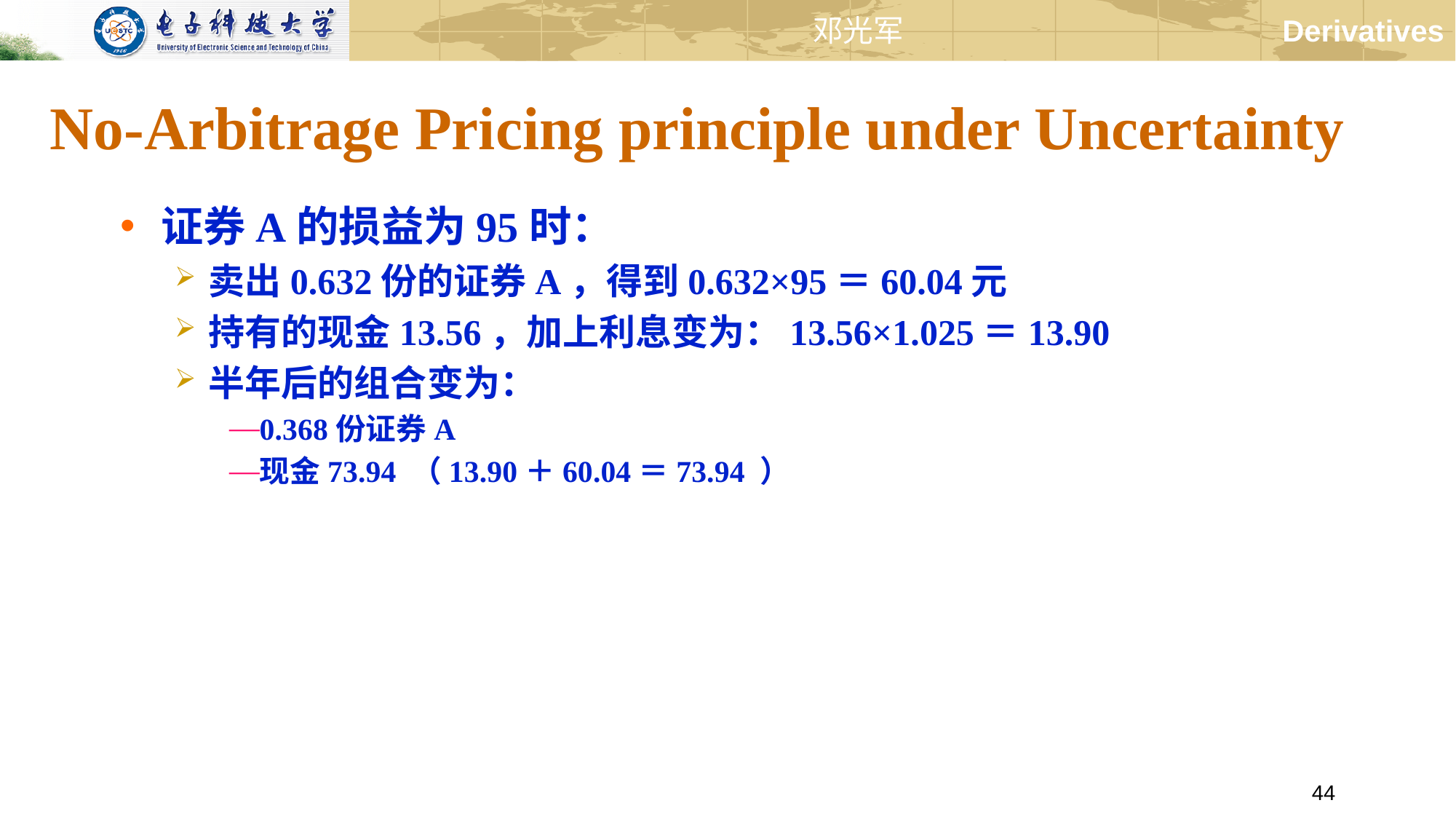

No-Arbitrage Pricing principle under Uncertainty
证券A的损益为95时：
卖出0.632份的证券A，得到0.632×95＝60.04元
持有的现金13.56，加上利息变为：13.56×1.025＝13.90
半年后的组合变为：
0.368份证券A
现金73.94 （13.90＋60.04＝73.94 ）